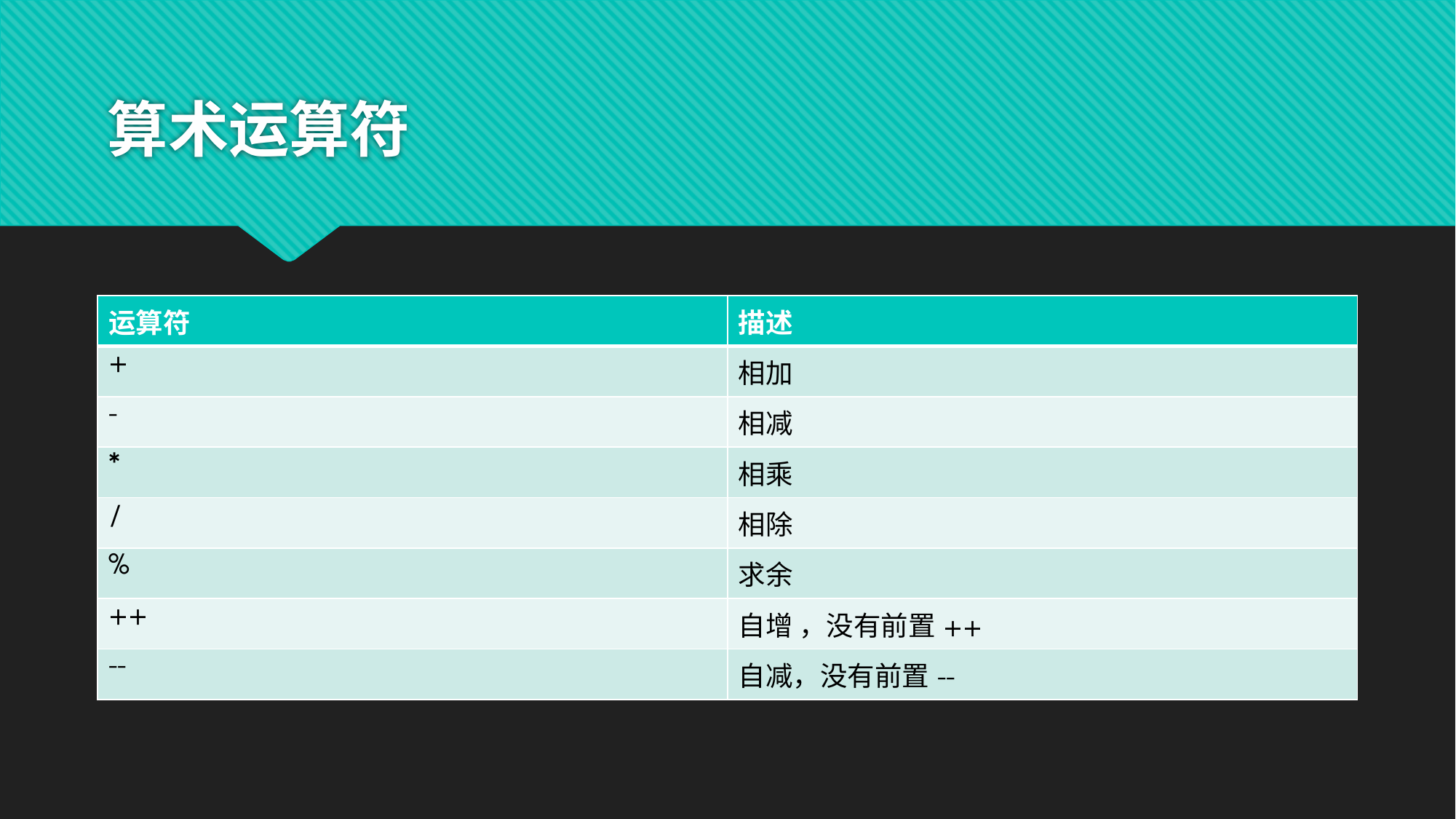

# 算术运算符
| 运算符 | 描述 |
| --- | --- |
| + | 相加 |
| - | 相减 |
| \* | 相乘 |
| / | 相除 |
| % | 求余 |
| ++ | 自增 ，没有前置++ |
| -- | ⾃减，没有前置-- |